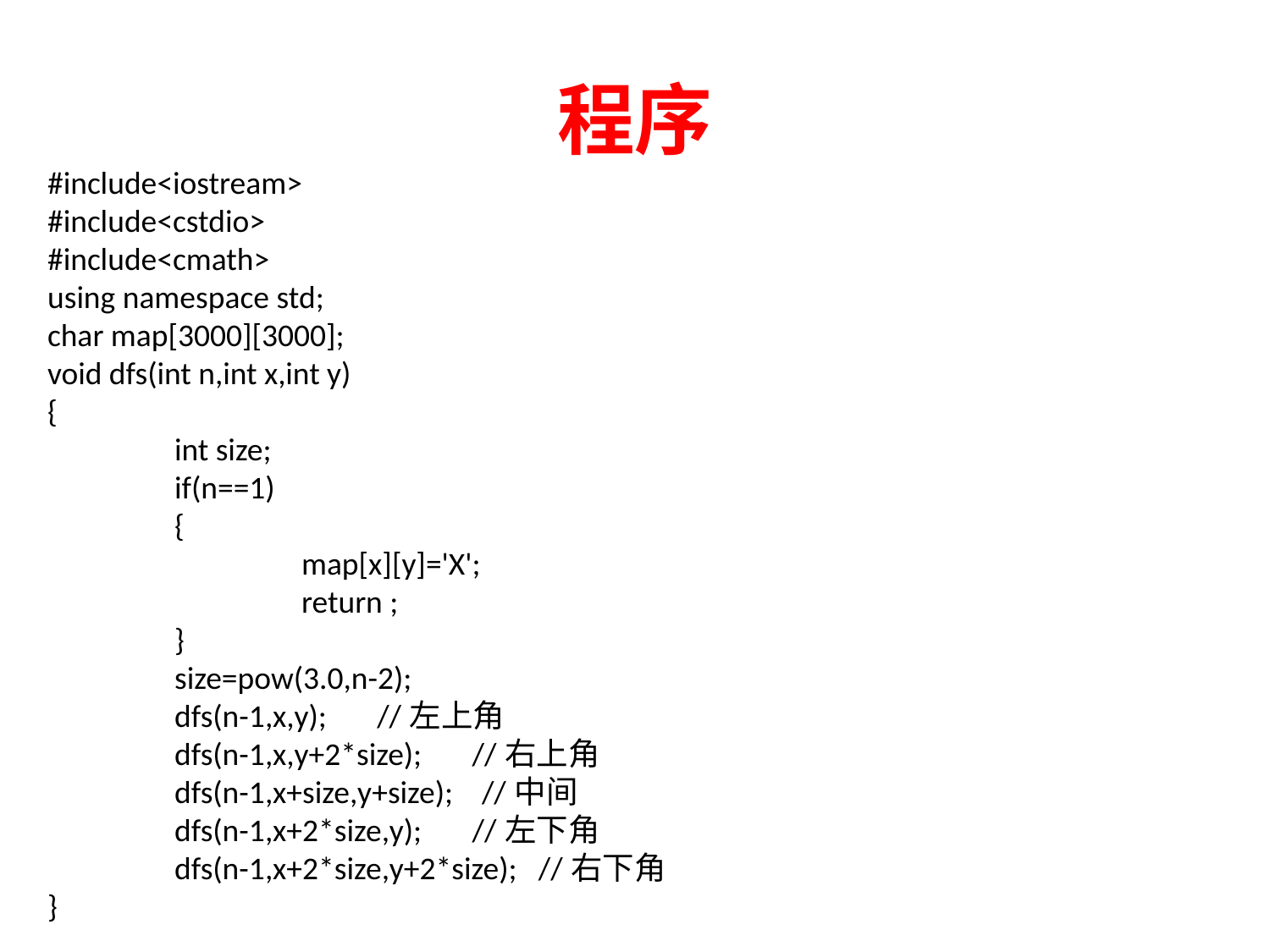

# 程序
#include<iostream>
#include<cstdio>
#include<cmath>
using namespace std;
char map[3000][3000];
void dfs(int n,int x,int y)
{
	int size;
	if(n==1)
	{
		map[x][y]='X';
		return ;
	}
	size=pow(3.0,n-2);
	dfs(n-1,x,y);       //左上角
	dfs(n-1,x,y+2*size);       //右上角
	dfs(n-1,x+size,y+size);    //中间
	dfs(n-1,x+2*size,y);       //左下角
	dfs(n-1,x+2*size,y+2*size);   //右下角
}